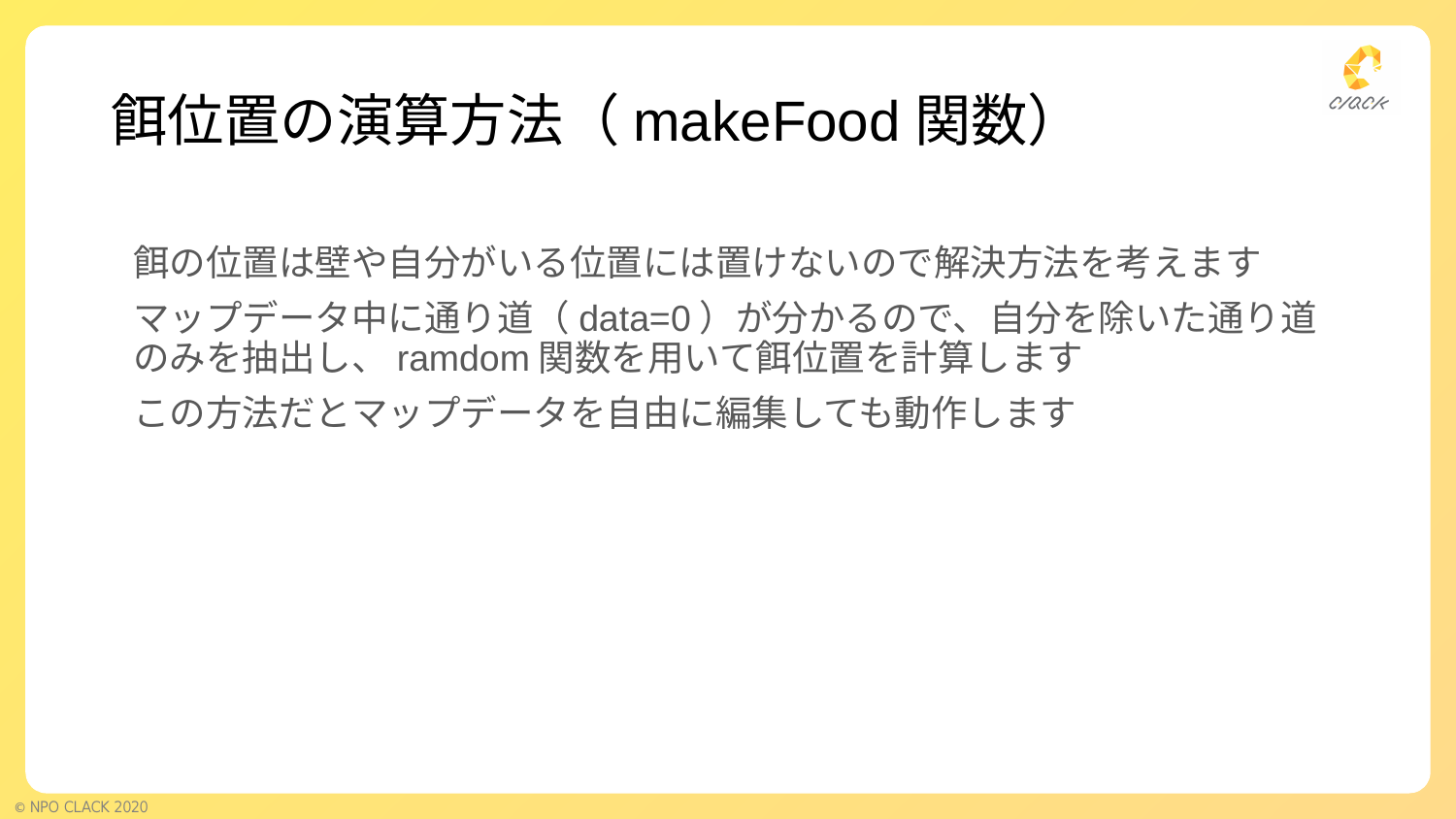

# 餌位置の演算方法（makeFood関数）

餌の位置は壁や自分がいる位置には置けないので解決方法を考えます
マップデータ中に通り道（data=0）が分かるので、自分を除いた通り道のみを抽出し、ramdom関数を用いて餌位置を計算します
この方法だとマップデータを自由に編集しても動作します